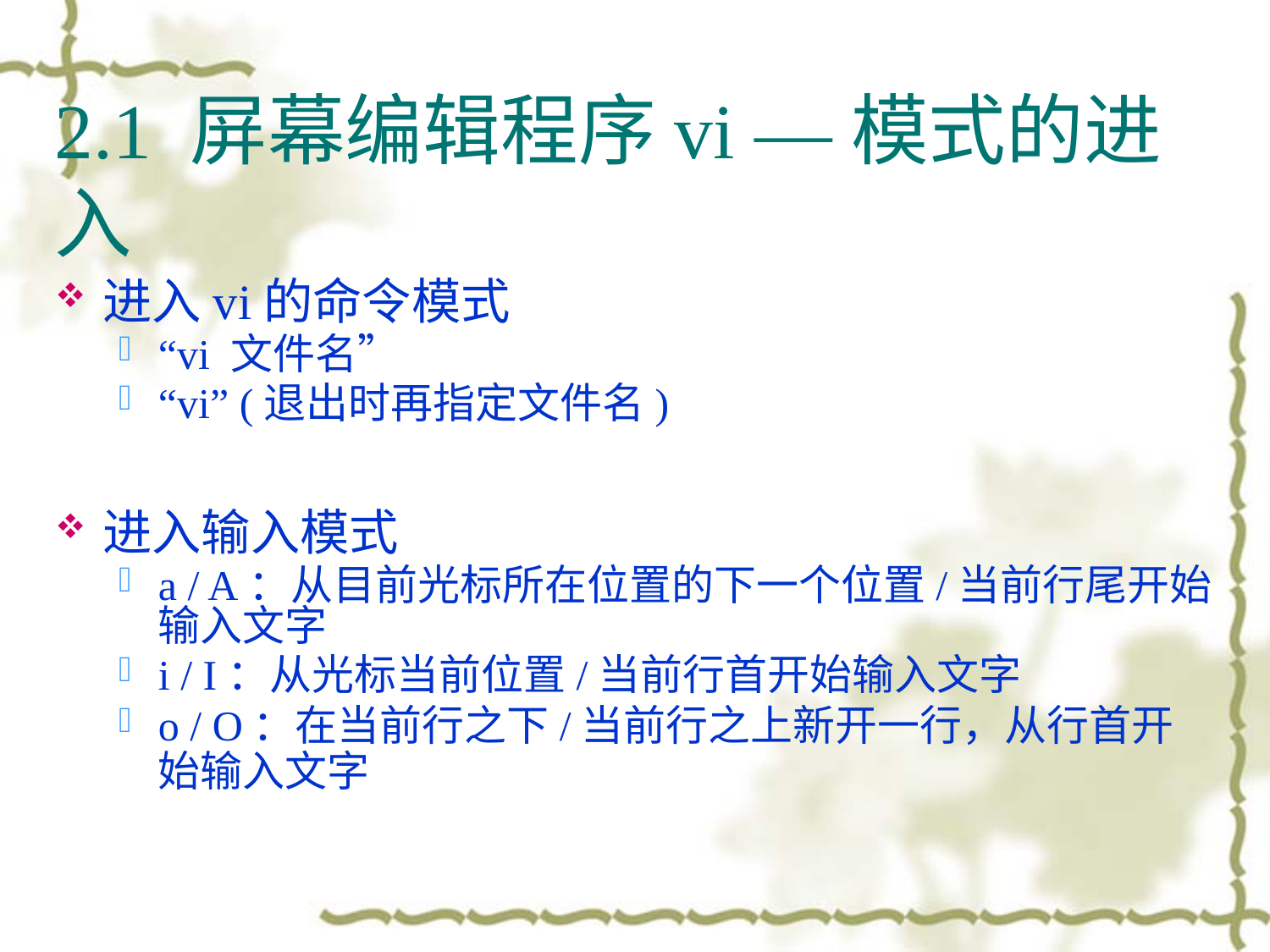

# 2.1 屏幕编辑程序vi —模式的进入
进入vi的命令模式
“vi 文件名”
“vi” (退出时再指定文件名)

进入输入模式
a / A：从目前光标所在位置的下一个位置/当前行尾开始输入文字
i / I：从光标当前位置/当前行首开始输入文字
o / O：在当前行之下/当前行之上新开一行，从行首开始输入文字